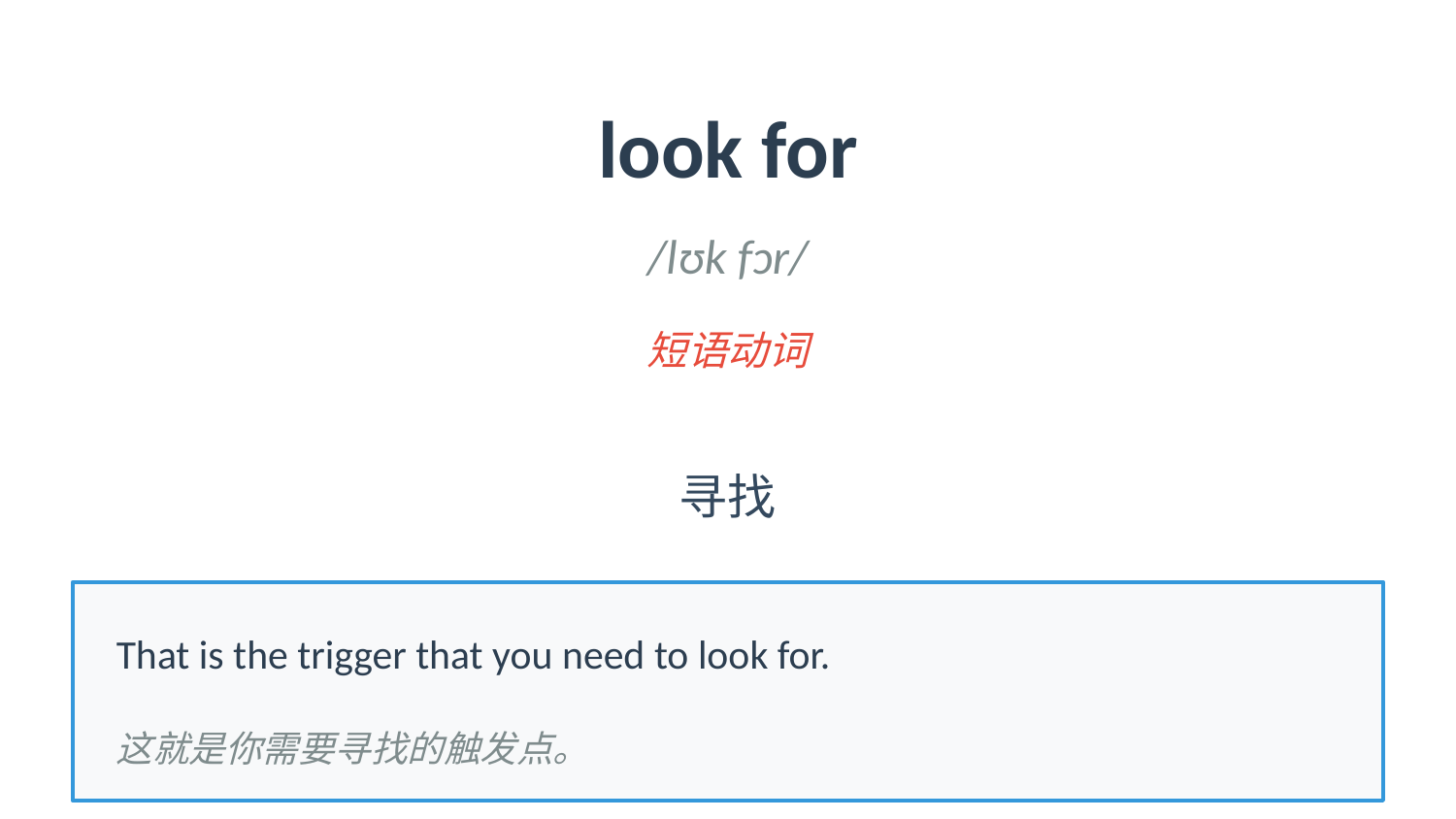

look for
/lʊk fɔr/
短语动词
寻找

That is the trigger that you need to look for.

这就是你需要寻找的触发点。